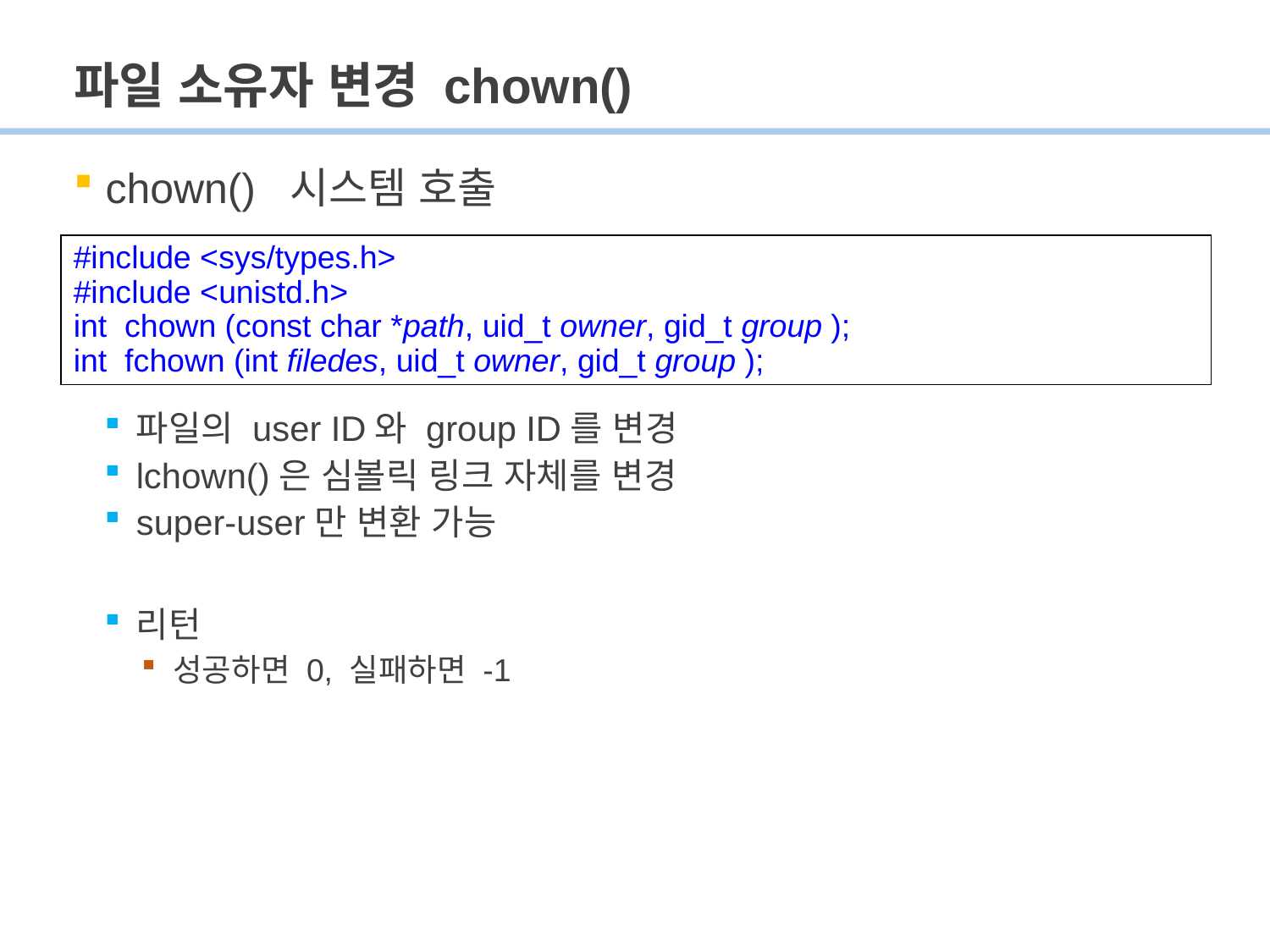

# 파일 소유자 변경 chown()
chown()  시스템 호출

파일의 user ID와 group ID를 변경
lchown()은 심볼릭 링크 자체를 변경
super-user만 변환 가능

리턴
성공하면 0, 실패하면 -1

#include <sys/types.h>
#include <unistd.h>
int  chown (const char *path, uid_t owner, gid_t group );
int  fchown (int filedes, uid_t owner, gid_t group );